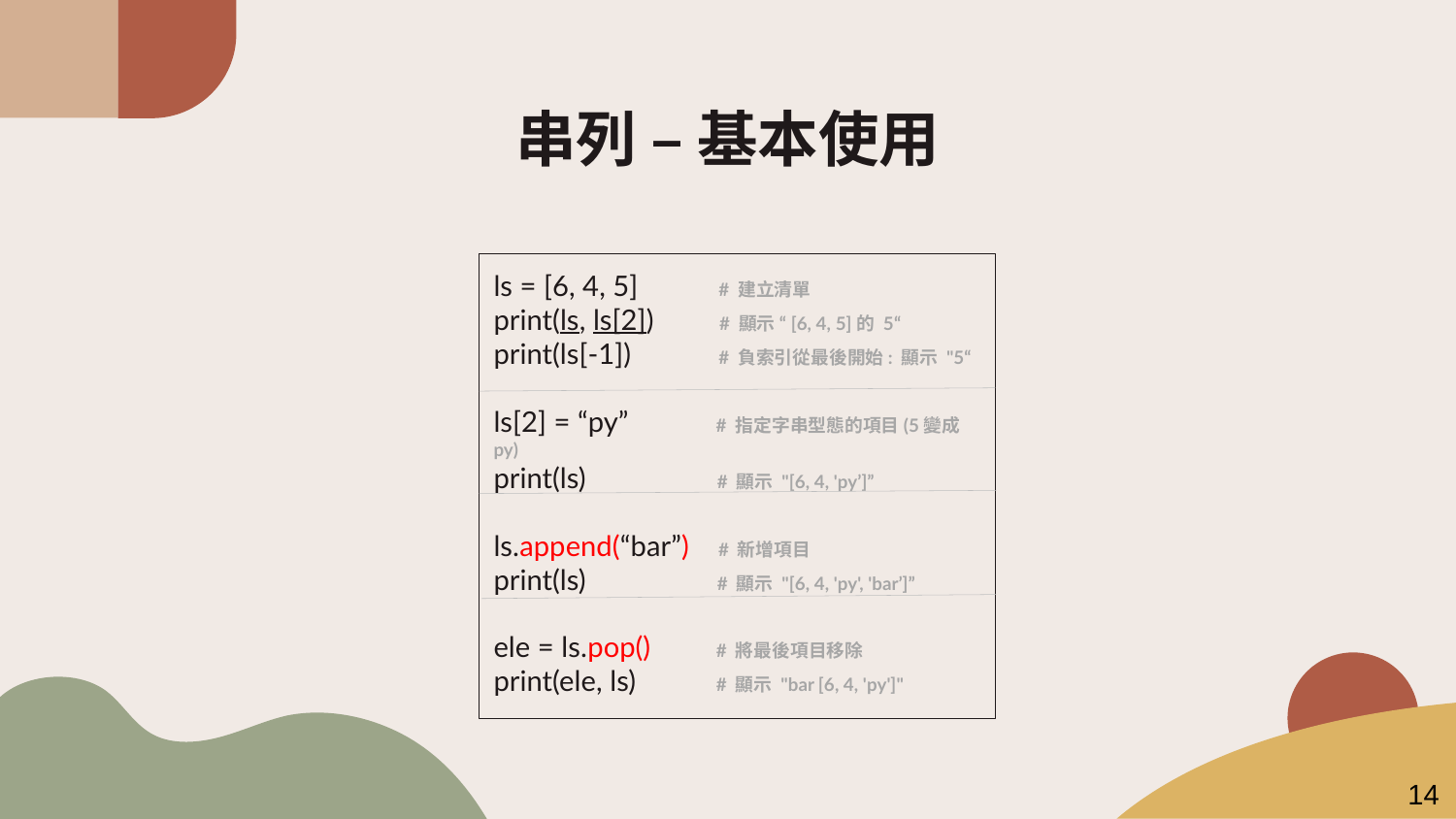

# 串列 – 基本使用
ls = [6, 4, 5]           # 建立清單
print(ls, ls[2])         # 顯示 “[6, 4, 5]的 5“
print(ls[-1])            # 負索引從最後開始: 顯示 "5“

ls[2] = “py”            # 指定字串型態的項目(5變成py)
print(ls)                  # 顯示 "[6, 4, 'py’]”

ls.append(“bar”)    # 新增項目
print(ls)                  # 顯示 "[6, 4, 'py', 'bar’]”

ele = ls.pop()         # 將最後項目移除
print(ele, ls)           # 顯示 "bar [6, 4, 'py']"
14